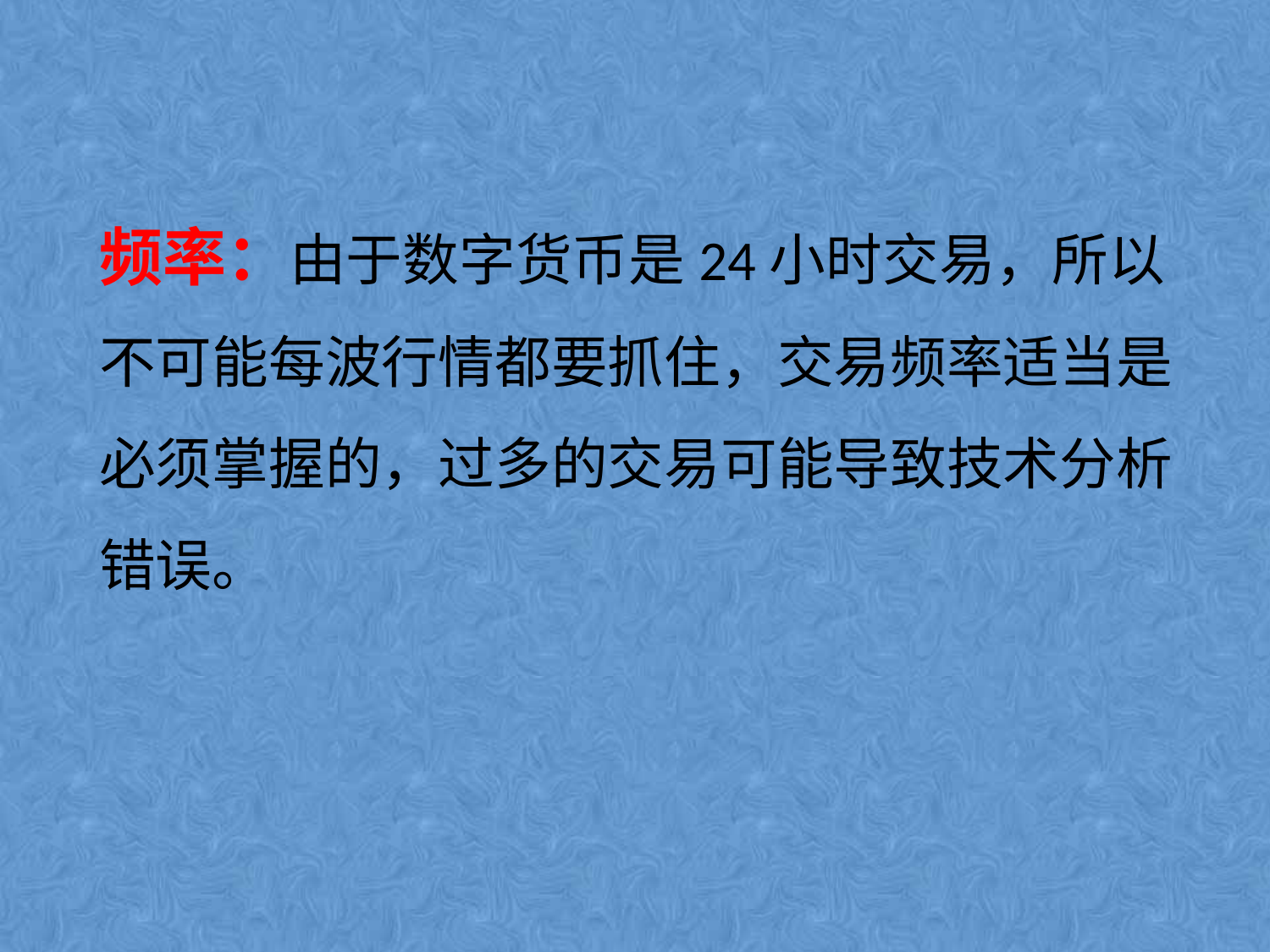

频率：由于数字货币是24小时交易，所以不可能每波行情都要抓住，交易频率适当是必须掌握的，过多的交易可能导致技术分析错误。